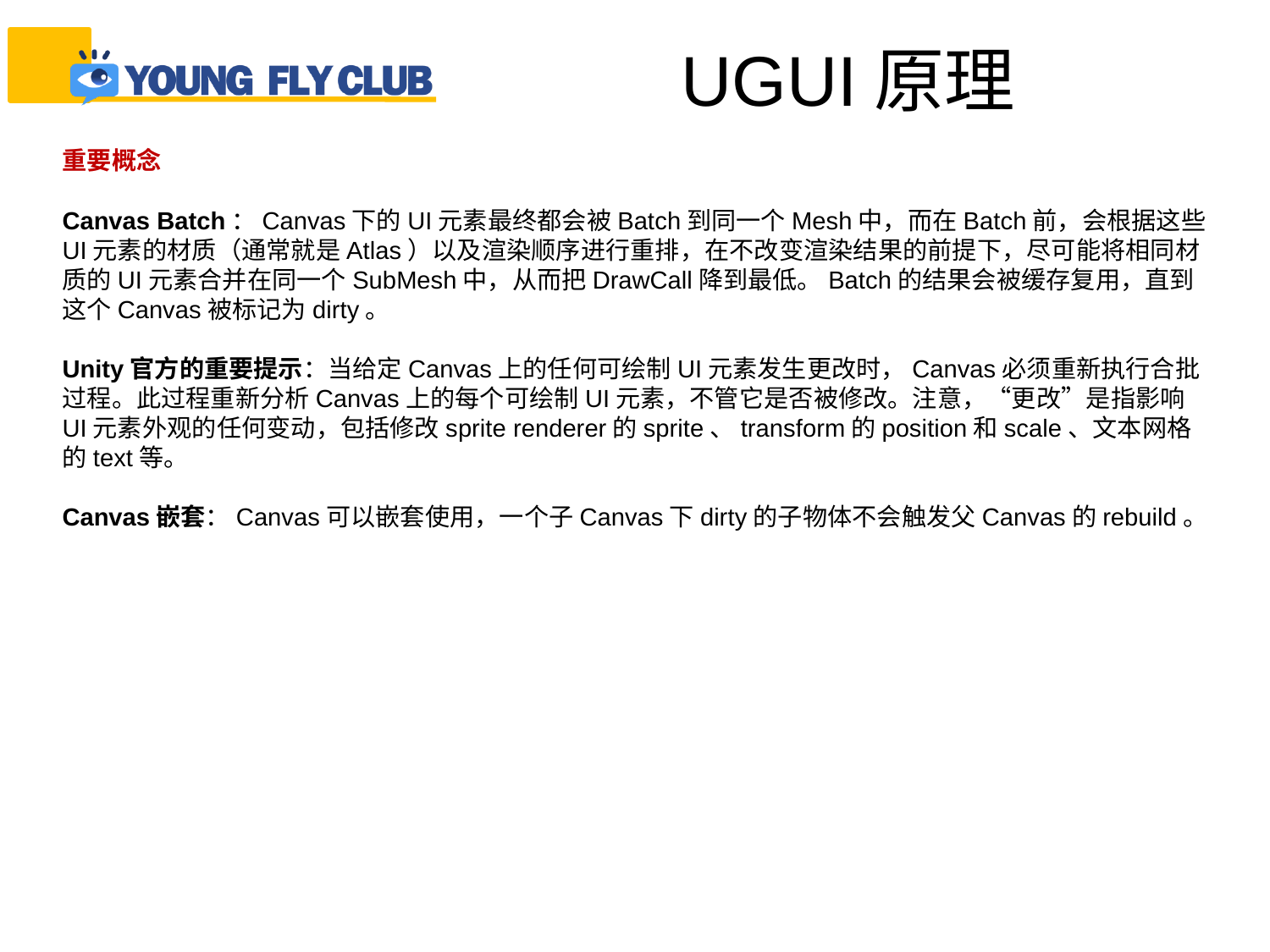

UGUI原理
重要概念

Canvas Batch：Canvas下的UI元素最终都会被Batch到同一个Mesh中，而在Batch前，会根据这些UI元素的材质（通常就是Atlas）以及渲染顺序进行重排，在不改变渲染结果的前提下，尽可能将相同材质的UI元素合并在同一个SubMesh中，从而把DrawCall降到最低。Batch的结果会被缓存复用，直到这个Canvas被标记为dirty。

Unity官方的重要提示：当给定Canvas上的任何可绘制UI元素发生更改时，Canvas必须重新执行合批过程。此过程重新分析Canvas上的每个可绘制UI元素，不管它是否被修改。注意，“更改”是指影响UI元素外观的任何变动，包括修改sprite renderer的sprite、transform的position和scale、文本网格的text等。
Canvas嵌套：Canvas可以嵌套使用，一个子Canvas下dirty的子物体不会触发父Canvas的rebuild。